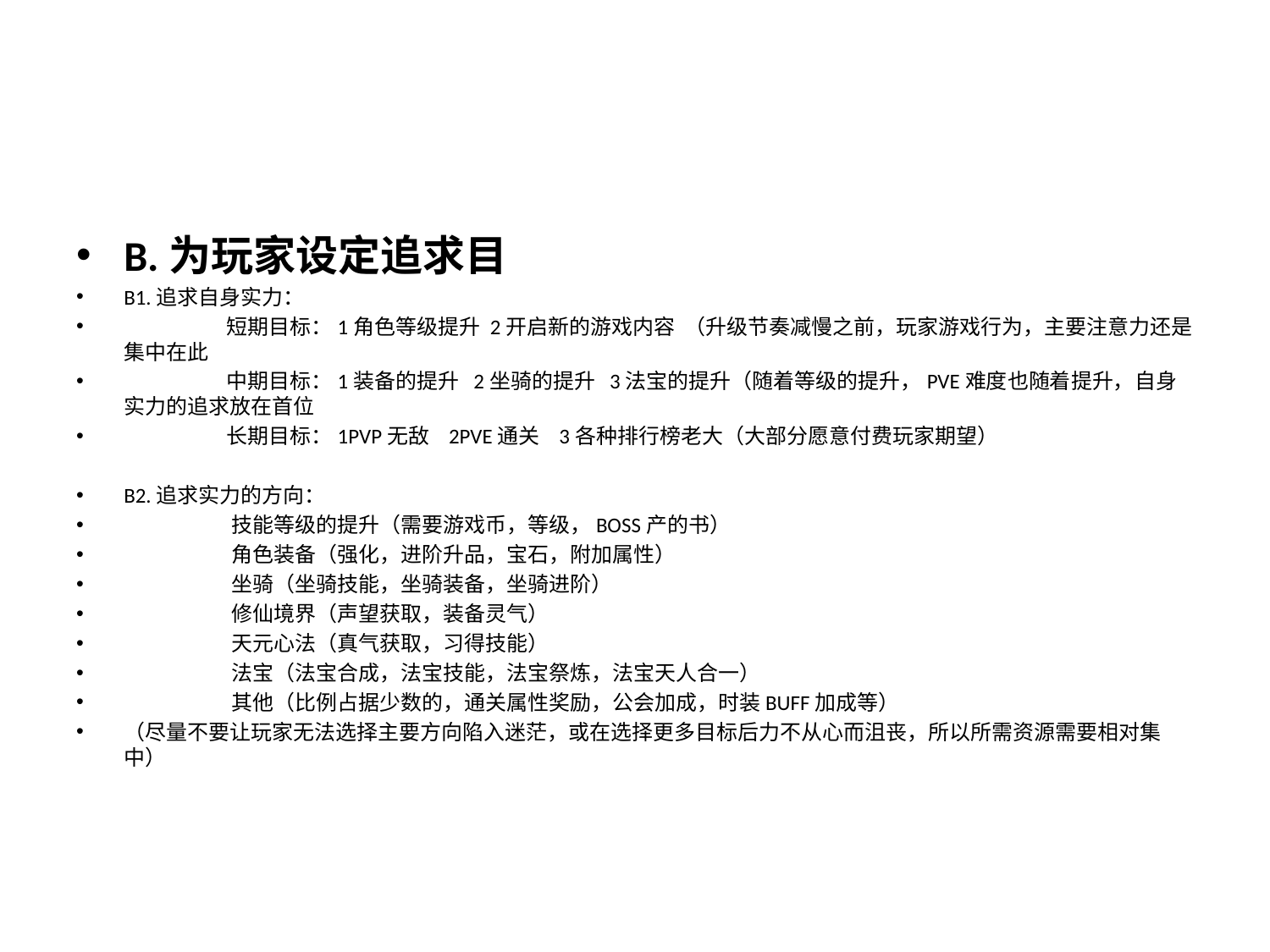

B.为玩家设定追求目
B1.追求自身实力：
                     短期目标：1角色等级提升 2开启新的游戏内容  （升级节奏减慢之前，玩家游戏行为，主要注意力还是集中在此
                     中期目标：1装备的提升  2坐骑的提升  3法宝的提升（随着等级的提升，PVE难度也随着提升，自身实力的追求放在首位
                     长期目标：1PVP无敌   2PVE通关   3各种排行榜老大（大部分愿意付费玩家期望）

B2.追求实力的方向：
                      技能等级的提升（需要游戏币，等级，BOSS产的书）
                      角色装备（强化，进阶升品，宝石，附加属性）
                      坐骑（坐骑技能，坐骑装备，坐骑进阶）
                      修仙境界（声望获取，装备灵气）
                      天元心法（真气获取，习得技能）
                      法宝（法宝合成，法宝技能，法宝祭炼，法宝天人合一）
                      其他（比例占据少数的，通关属性奖励，公会加成，时装BUFF加成等）
（尽量不要让玩家无法选择主要方向陷入迷茫，或在选择更多目标后力不从心而沮丧，所以所需资源需要相对集中）